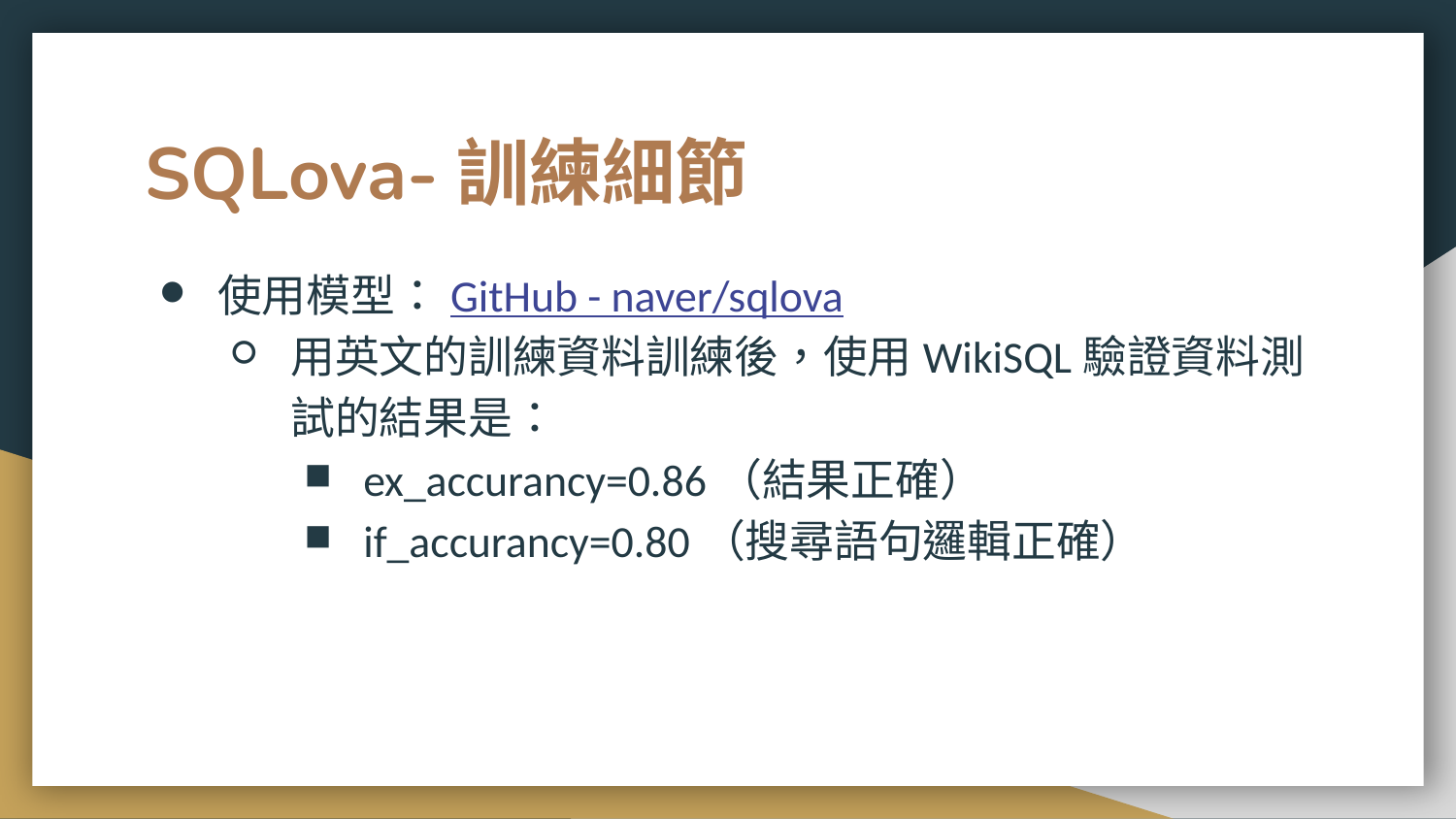

# SQLova-訓練細節
使用模型：GitHub - naver/sqlova
用英文的訓練資料訓練後，使用WikiSQL驗證資料測試的結果是：
ex_accurancy=0.86（結果正確）
if_accurancy=0.80（搜尋語句邏輯正確）